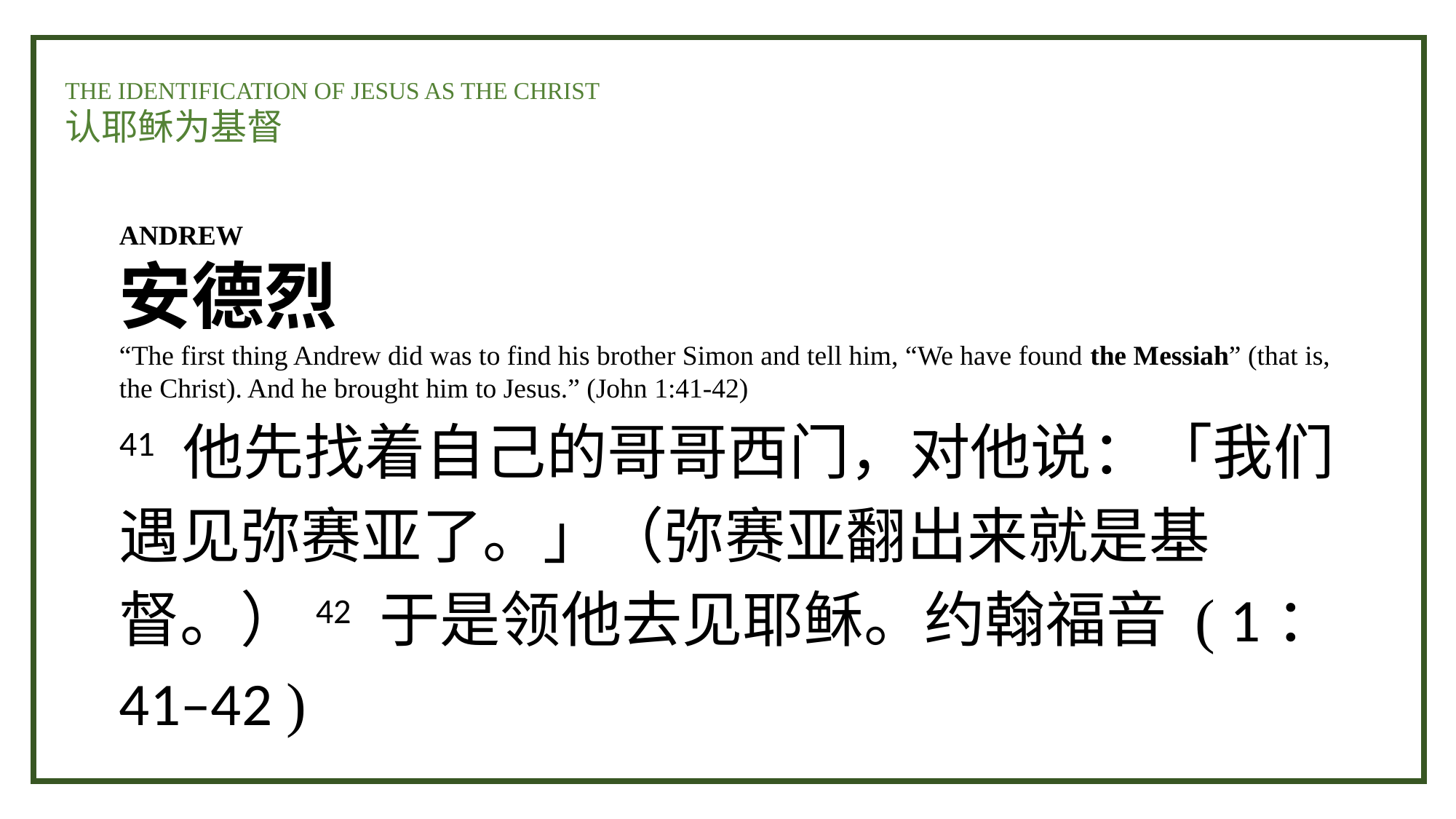

THE IDENTIFICATION OF JESUS AS THE CHRIST
认耶稣为基督
ANDREW
安德烈
“The first thing Andrew did was to find his brother Simon and tell him, “We have found the Messiah” (that is, the Christ). And he brought him to Jesus.” (John 1:41-42)
41 他先找着自己的哥哥西门，对他说：「我们遇见弥赛亚了。」（弥赛亚翻出来就是基督。）42 于是领他去见耶稣。约翰福音 ( 1：41–42 )